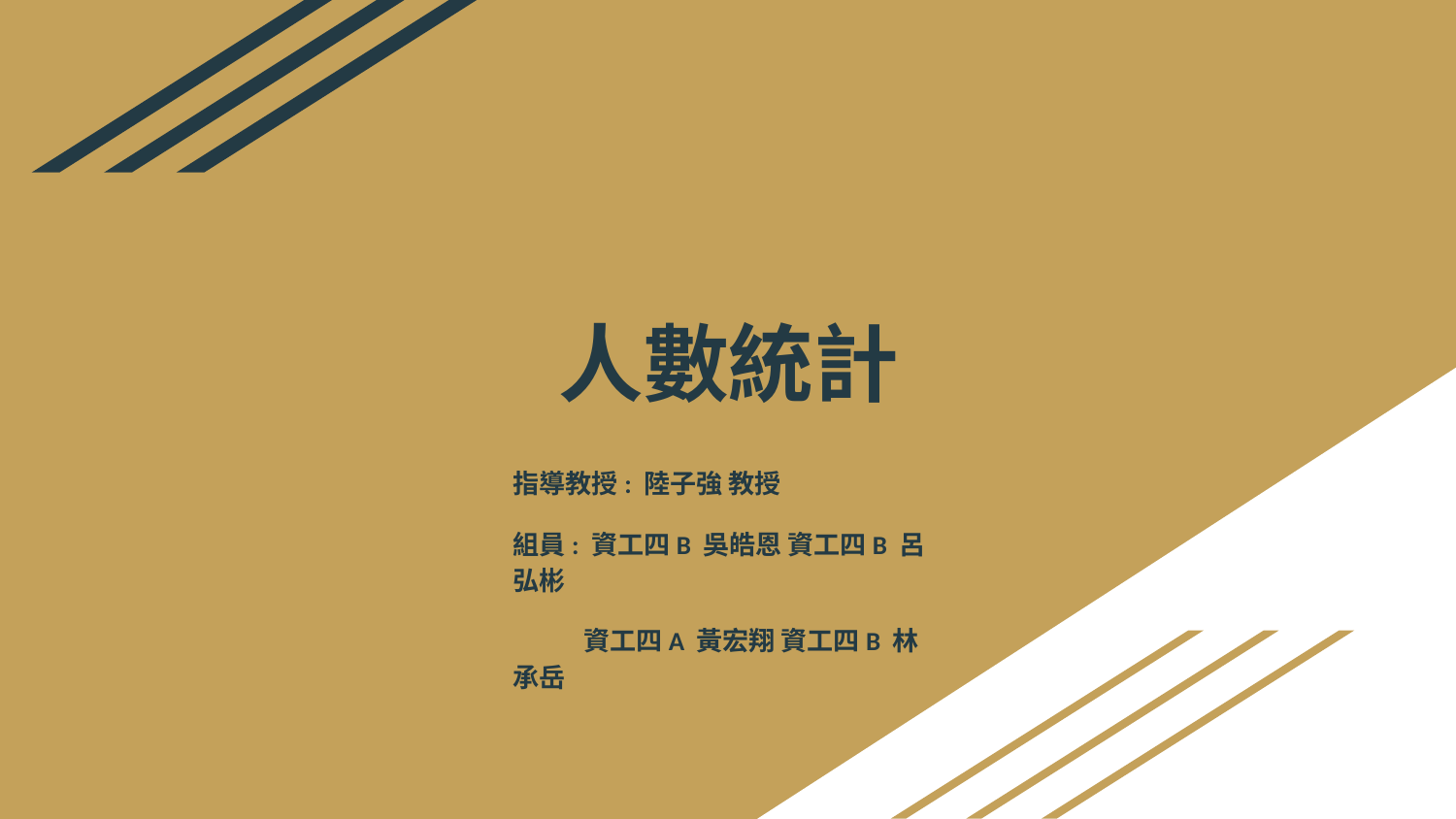

# 人數統計
指導教授: 陸子強 教授
組員: 資工四B 吳皓恩 資工四B 呂弘彬
           資工四A 黃宏翔 資工四B 林承岳